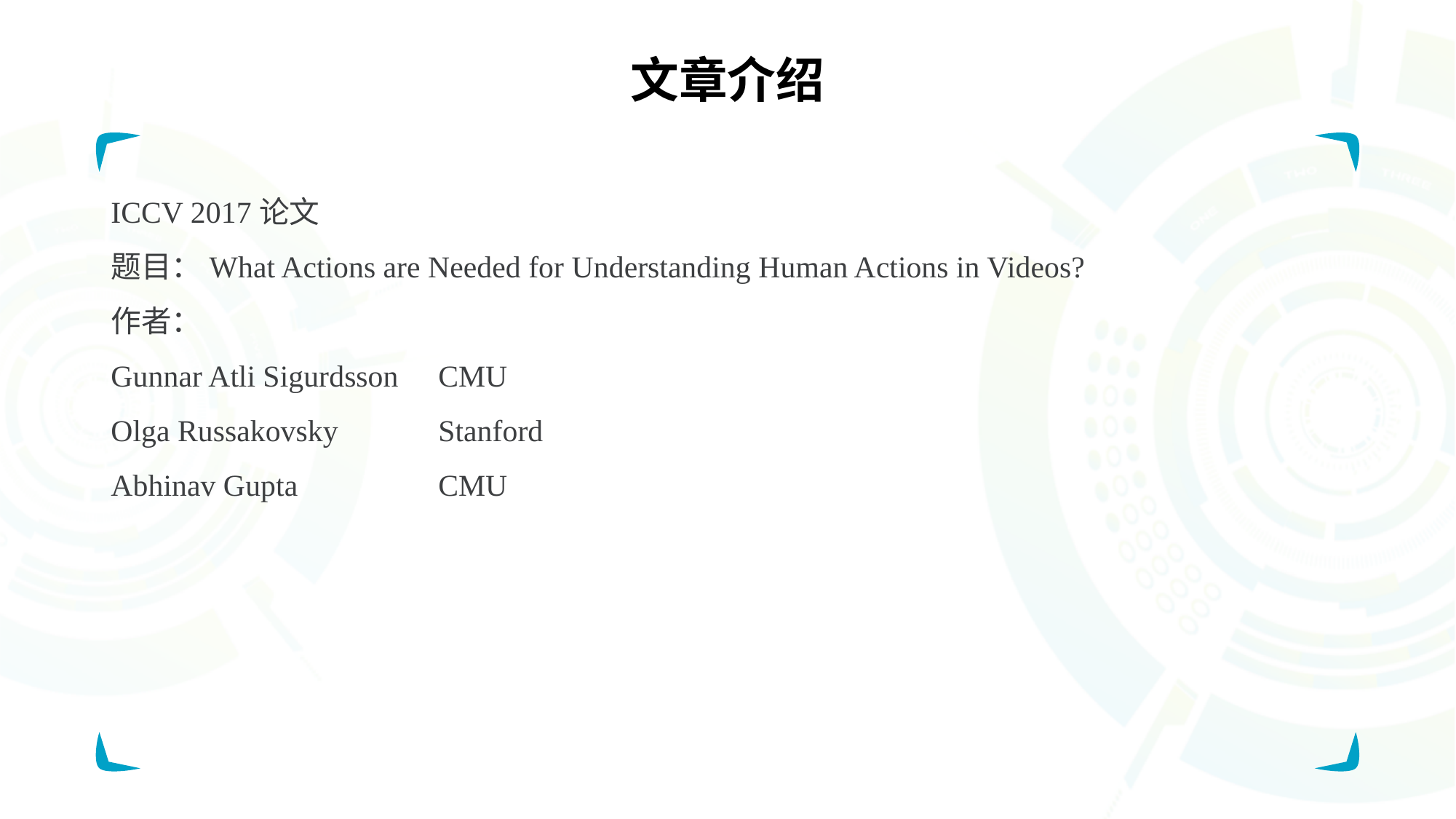

# 文章介绍

ICCV 2017论文
题目：What Actions are Needed for Understanding Human Actions in Videos?
作者：
Gunnar Atli Sigurdsson	CMU
Olga Russakovsky	Stanford
Abhinav Gupta		CMU